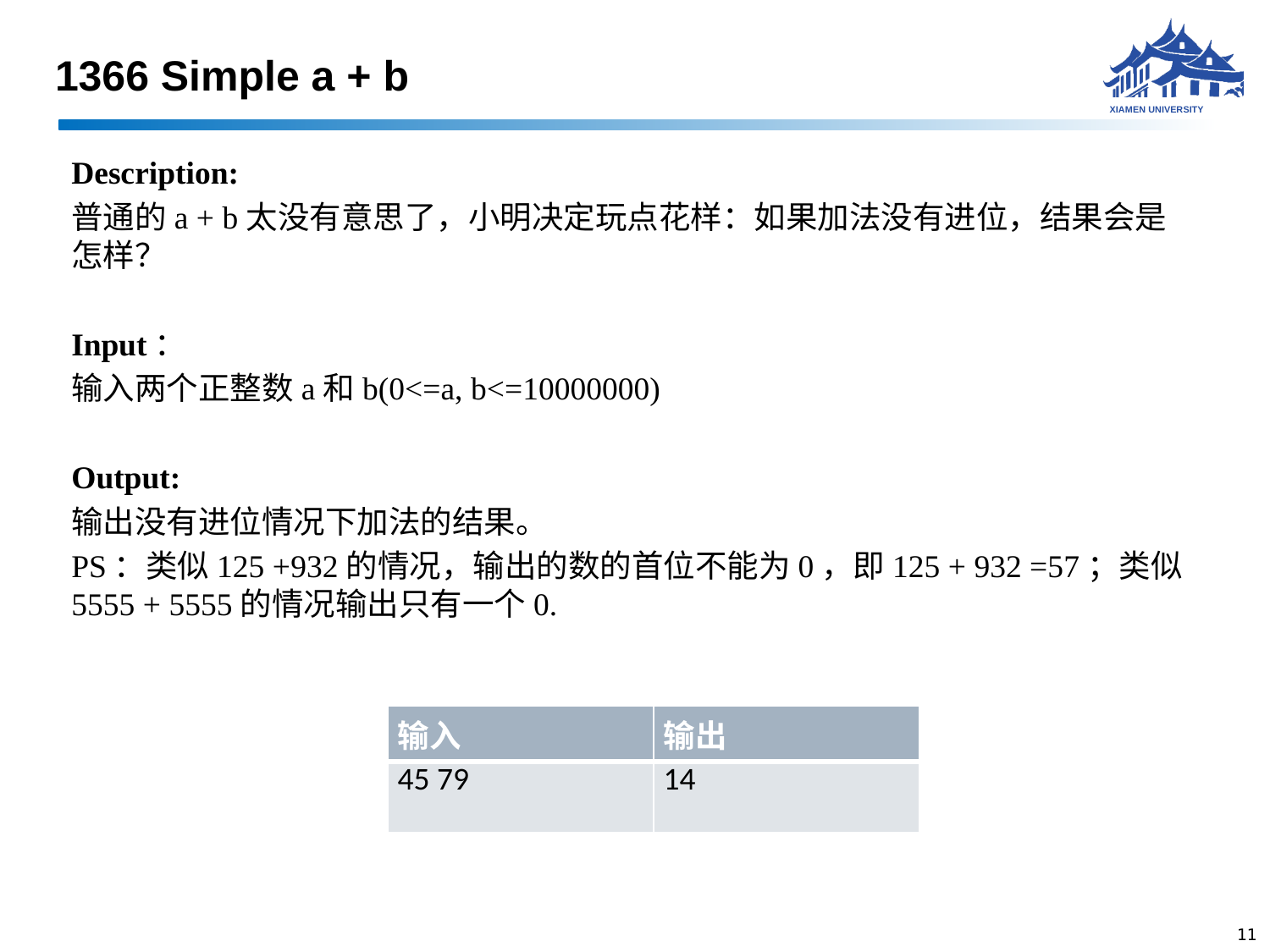

# 1366 Simple a + b
Description:
普通的a + b太没有意思了，小明决定玩点花样：如果加法没有进位，结果会是怎样？

Input：
输入两个正整数a和b(0<=a, b<=10000000)

Output:
输出没有进位情况下加法的结果。
PS：类似125 +932的情况，输出的数的首位不能为0，即125 + 932 =57；类似5555 + 5555的情况输出只有一个0.
| 输入 | 输出 |
| --- | --- |
| 45 79 | 14 |
11